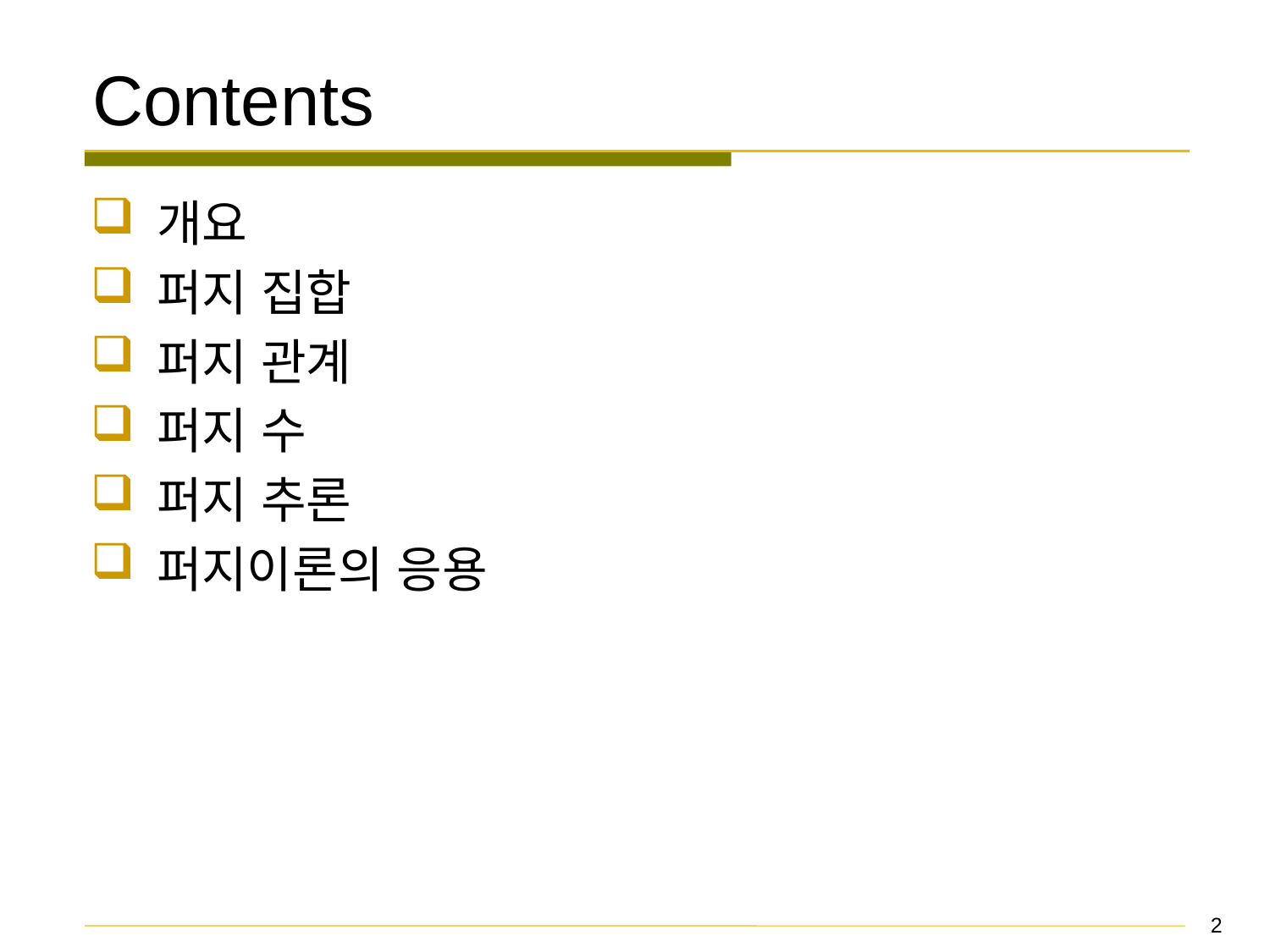

# Contents
개요
퍼지 집합
퍼지 관계
퍼지 수
퍼지 추론
퍼지이론의 응용

2